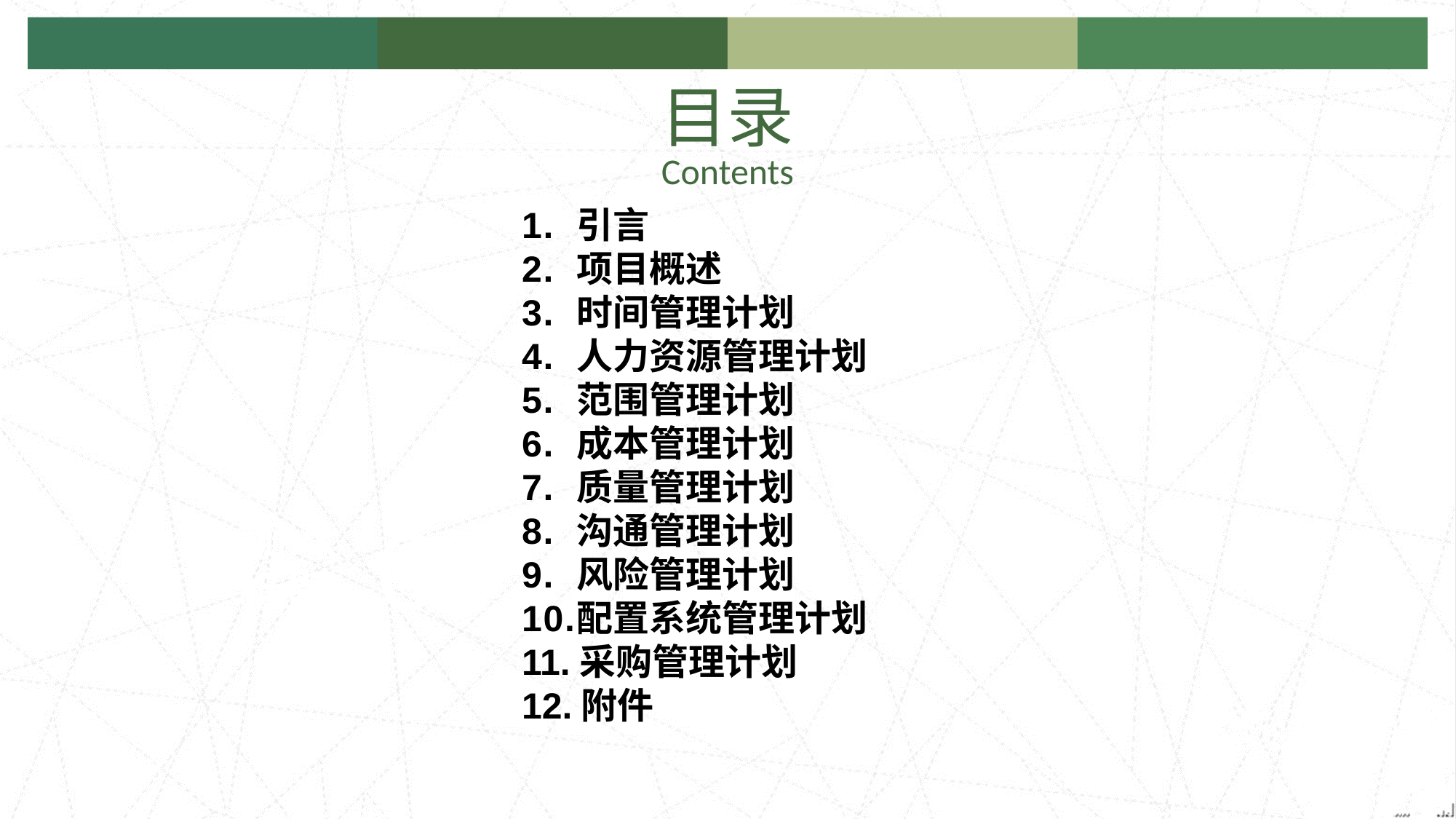

目录
Contents
引言
项目概述
时间管理计划
人力资源管理计划
范围管理计划
成本管理计划
质量管理计划
沟通管理计划
风险管理计划
配置系统管理计划
11.采购管理计划
12.附件

04
输入标题